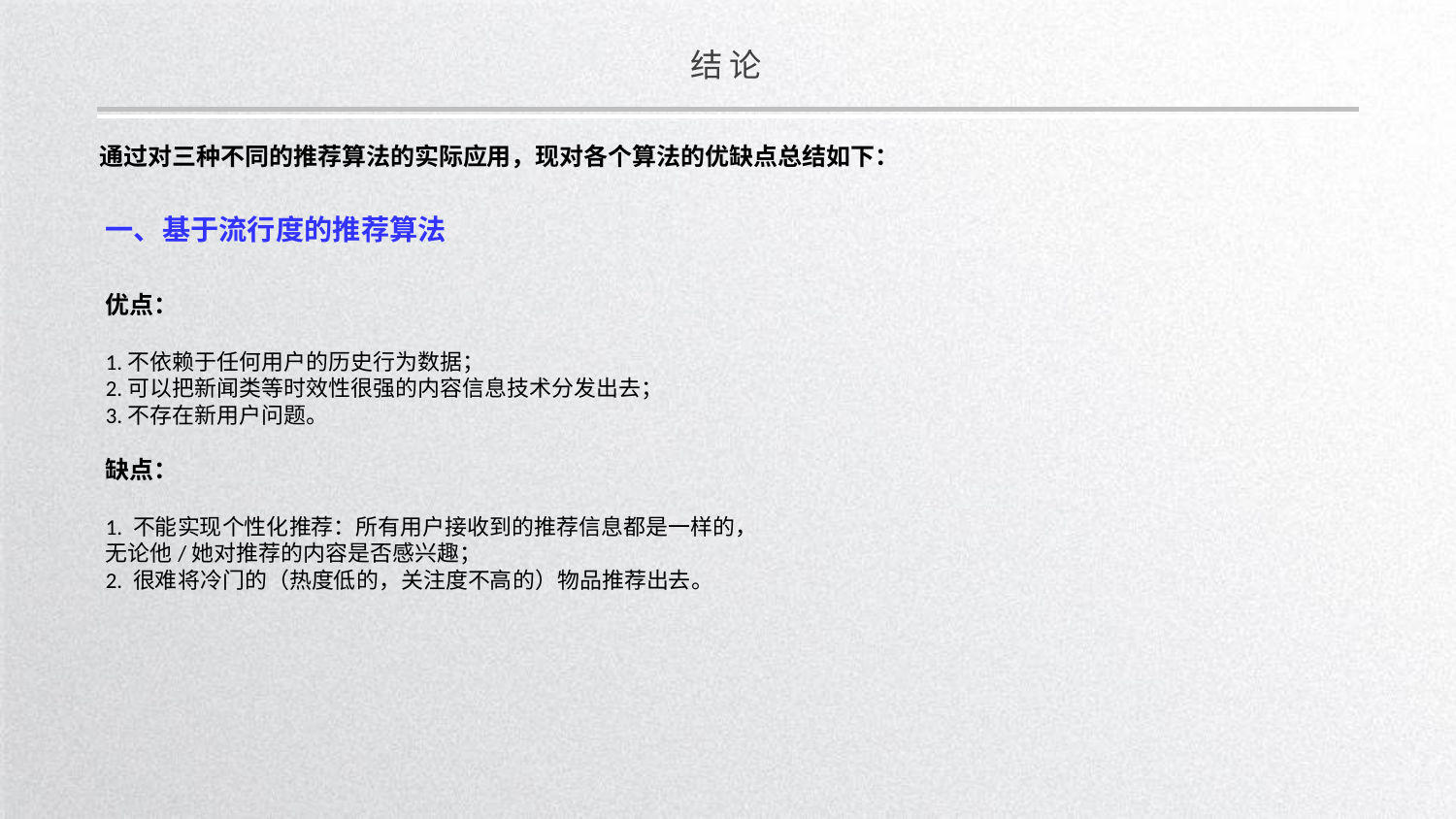

结论
通过对三种不同的推荐算法的实际应用，现对各个算法的优缺点总结如下：
一、基于流行度的推荐算法

优点：

1.不依赖于任何用户的历史行为数据；
2.可以把新闻类等时效性很强的内容信息技术分发出去；
3.不存在新用户问题。

缺点：

1. 不能实现个性化推荐：所有用户接收到的推荐信息都是一样的，无论他/她对推荐的内容是否感兴趣；
2. 很难将冷门的（热度低的，关注度不高的）物品推荐出去。